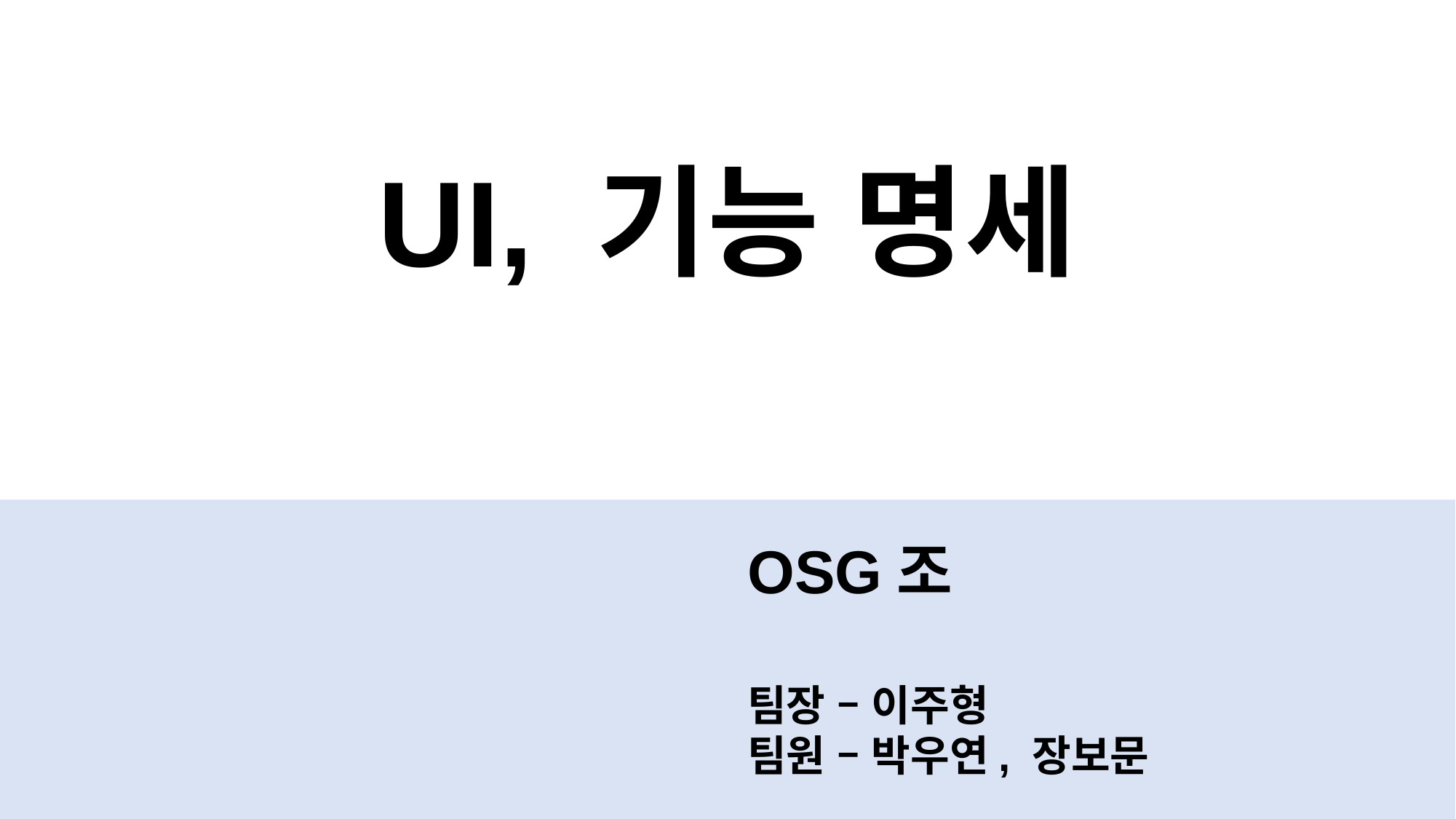

UI, 기능 명세

OSG조

팀장 – 이주형
팀원 – 박우연, 장보문